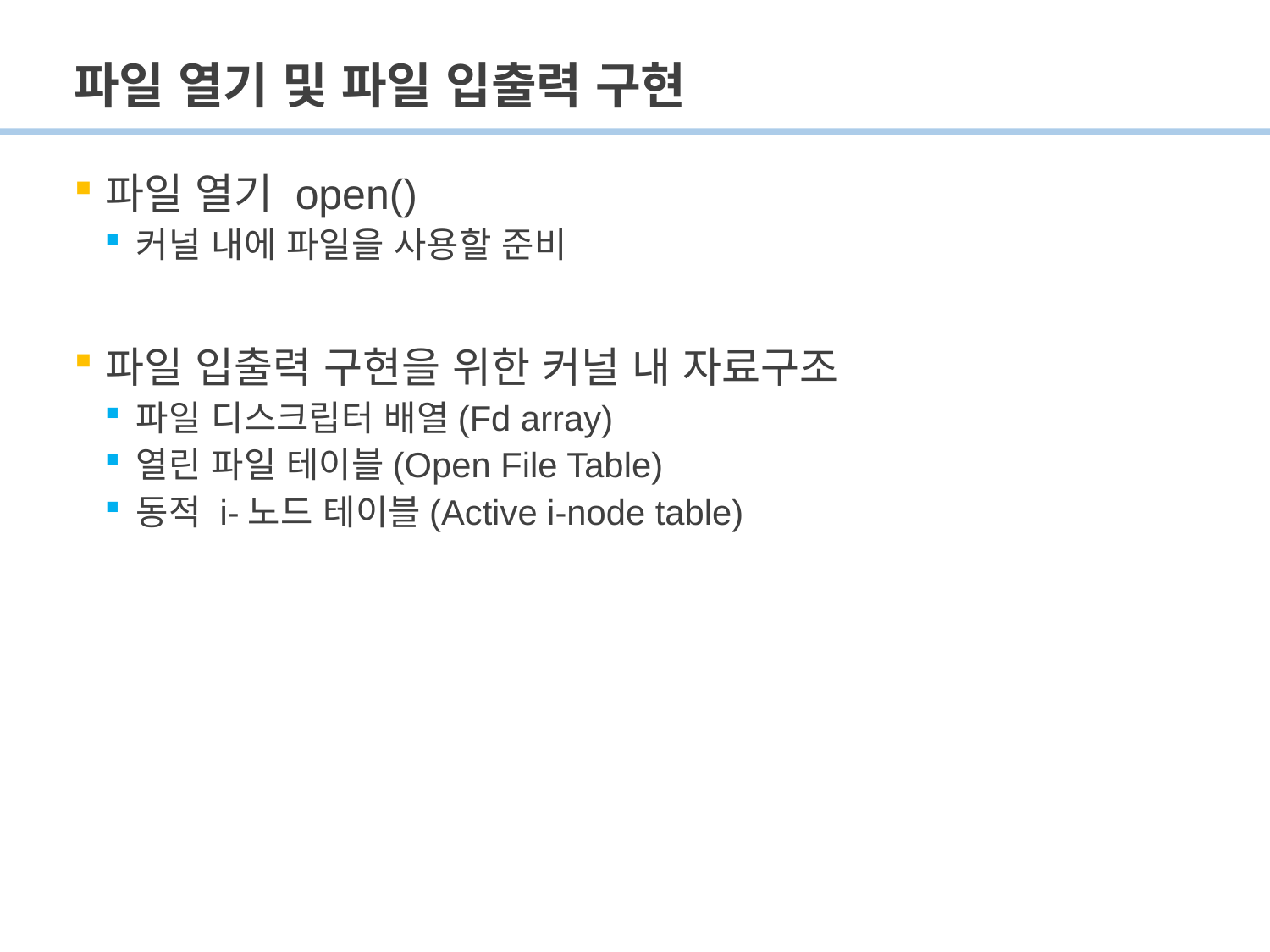

# 파일 열기 및 파일 입출력 구현
파일 열기 open()
커널 내에 파일을 사용할 준비

파일 입출력 구현을 위한 커널 내 자료구조
파일 디스크립터 배열(Fd array)
열린 파일 테이블(Open File Table)
동적 i-노드 테이블(Active i-node table)